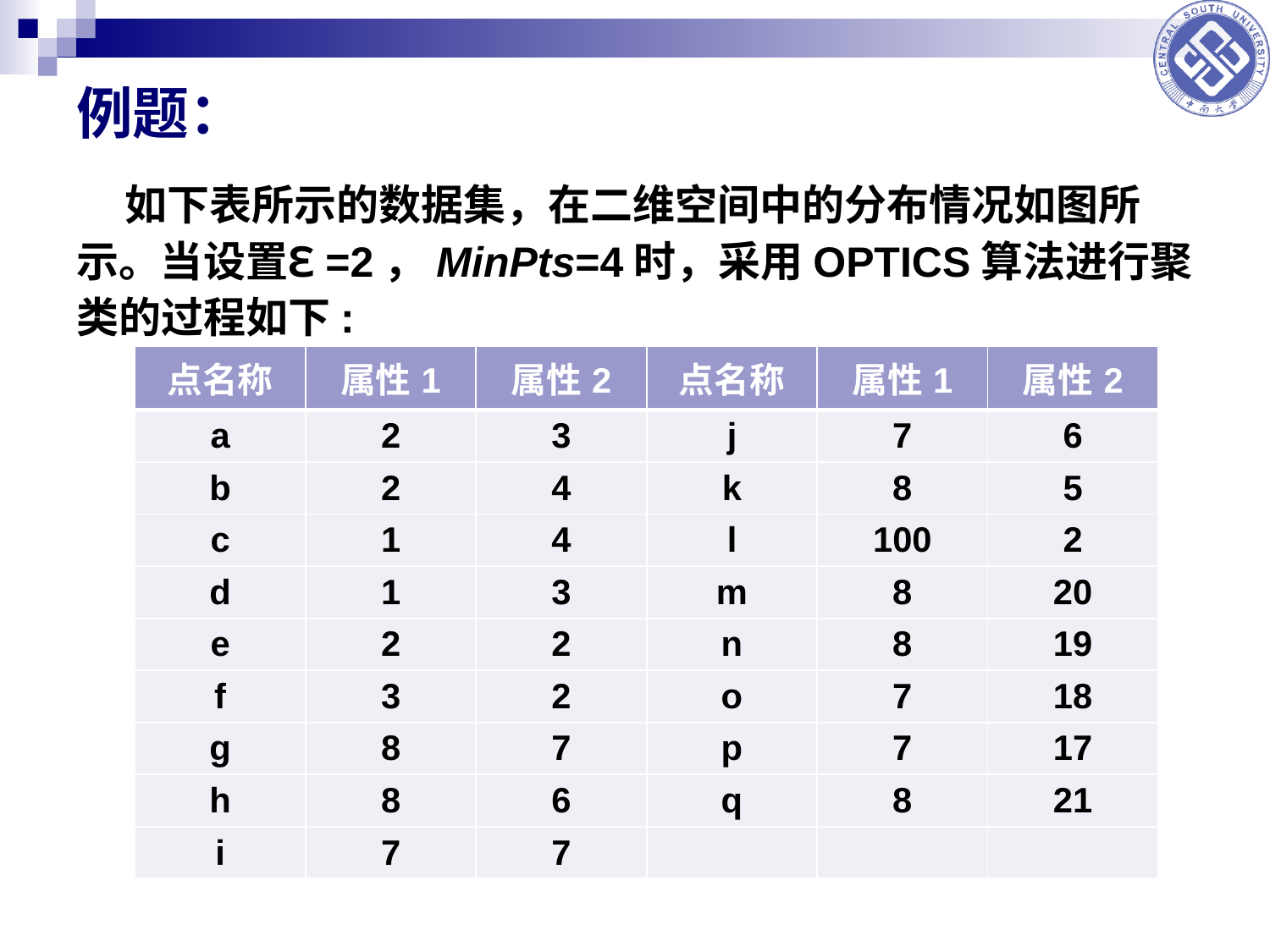

# 例题：
    如下表所示的数据集，在二维空间中的分布情况如图所示。当设置ℇ=2，MinPts=4时，采用OPTICS算法进行聚类的过程如下:
| 点名称 | 属性1 | 属性2 | 点名称 | 属性1 | 属性2 |
| --- | --- | --- | --- | --- | --- |
| a | 2 | 3 | j | 7 | 6 |
| b | 2 | 4 | k | 8 | 5 |
| c | 1 | 4 | l | 100 | 2 |
| d | 1 | 3 | m | 8 | 20 |
| e | 2 | 2 | n | 8 | 19 |
| f | 3 | 2 | o | 7 | 18 |
| g | 8 | 7 | p | 7 | 17 |
| h | 8 | 6 | q | 8 | 21 |
| i | 7 | 7 |  |  |  |